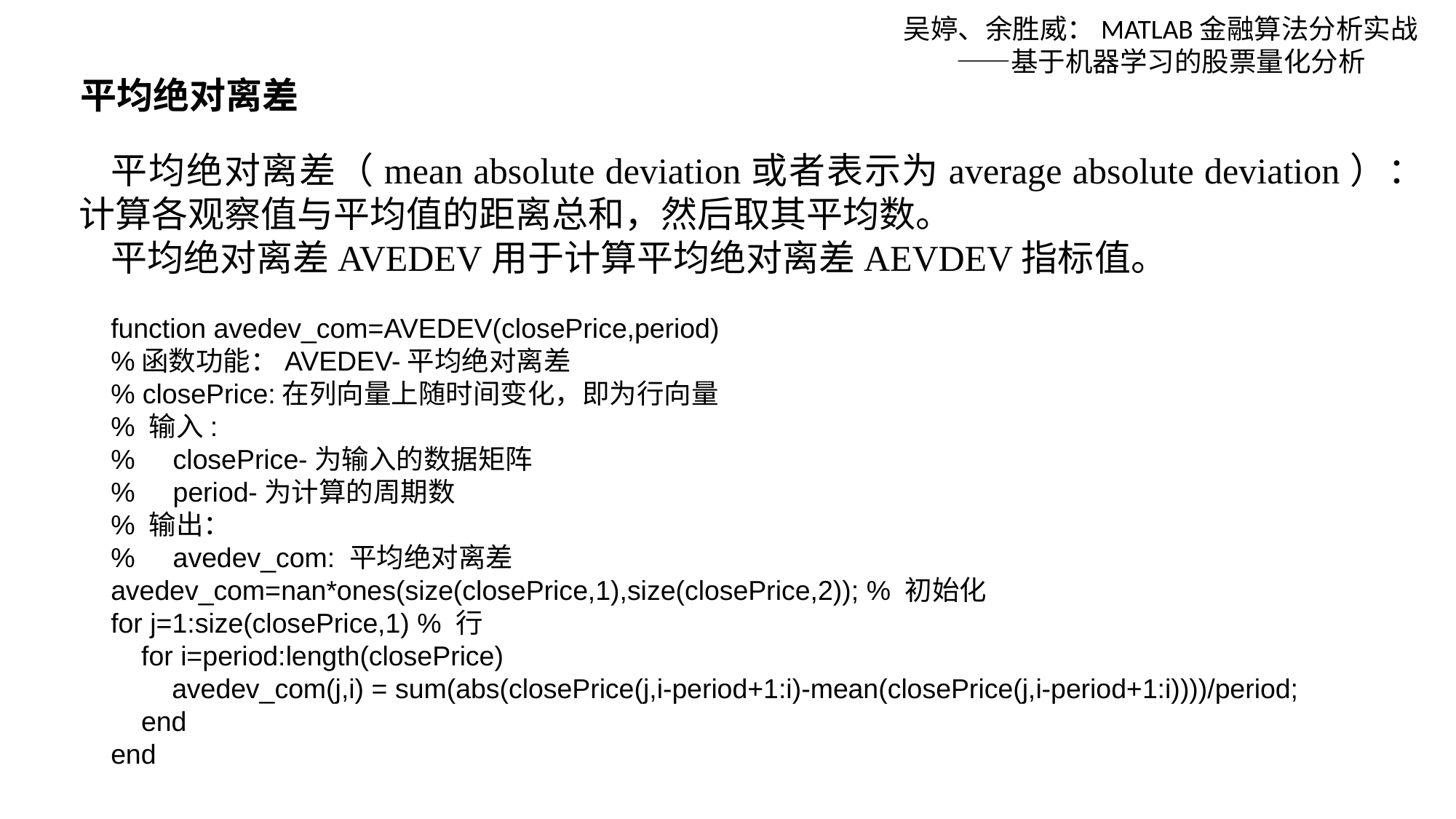

吴婷、余胜威：MATLAB金融算法分析实战——基于机器学习的股票量化分析
平均绝对离差
平均绝对离差（mean absolute deviation或者表示为average absolute deviation）：计算各观察值与平均值的距离总和，然后取其平均数。
平均绝对离差AVEDEV用于计算平均绝对离差AEVDEV指标值。
function avedev_com=AVEDEV(closePrice,period)
%函数功能：AVEDEV-平均绝对离差
% closePrice:在列向量上随时间变化，即为行向量
% 输入:
%     closePrice-为输入的数据矩阵
%     period-为计算的周期数
% 输出：
%     avedev_com: 平均绝对离差
avedev_com=nan*ones(size(closePrice,1),size(closePrice,2)); % 初始化
for j=1:size(closePrice,1) % 行
    for i=period:length(closePrice)
        avedev_com(j,i) = sum(abs(closePrice(j,i-period+1:i)-mean(closePrice(j,i-period+1:i))))/period;
    end
end